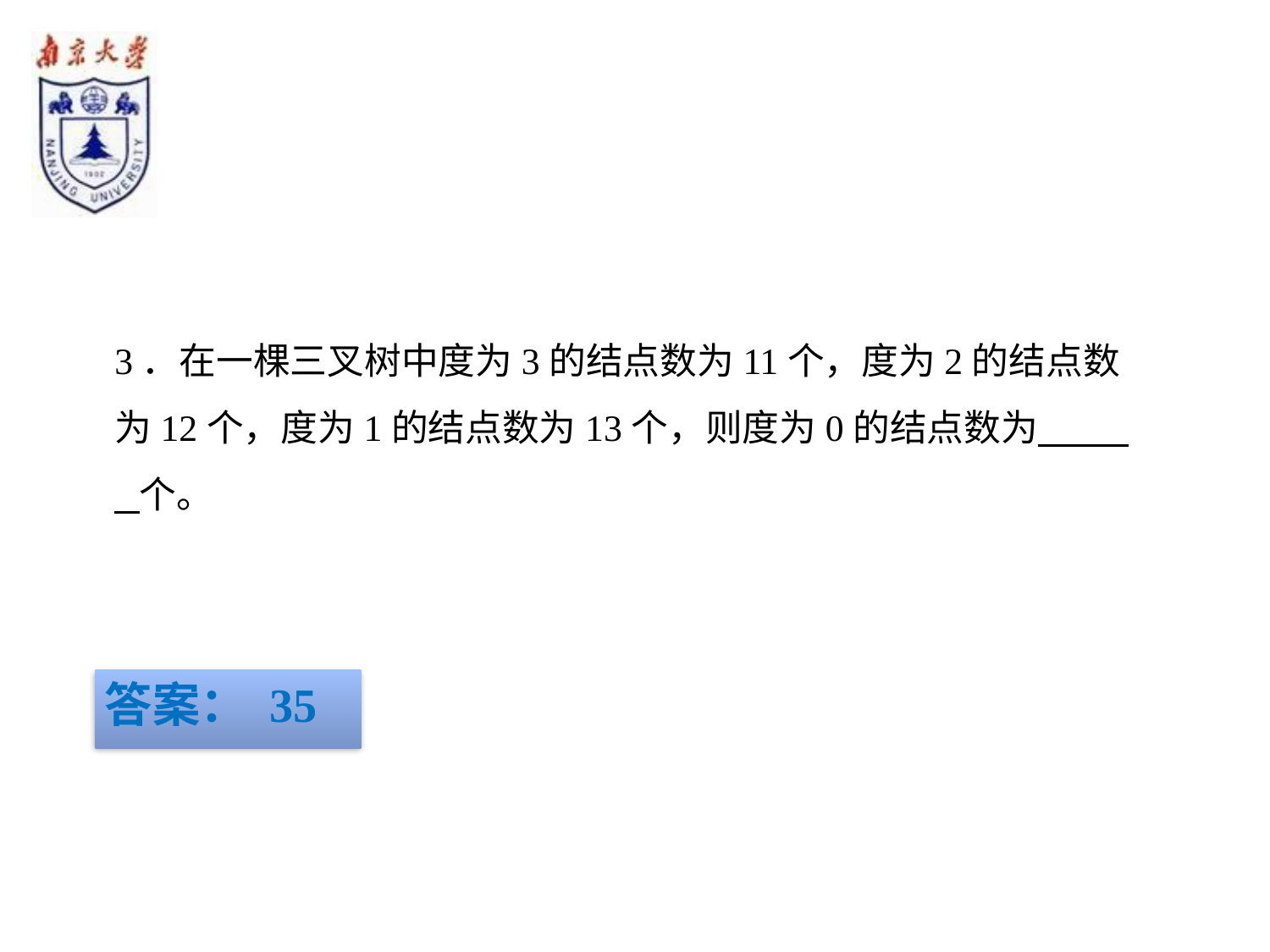

#
3．在一棵三叉树中度为3的结点数为11个，度为2的结点数为12个，度为1的结点数为13个，则度为0的结点数为               个。

答案： 35